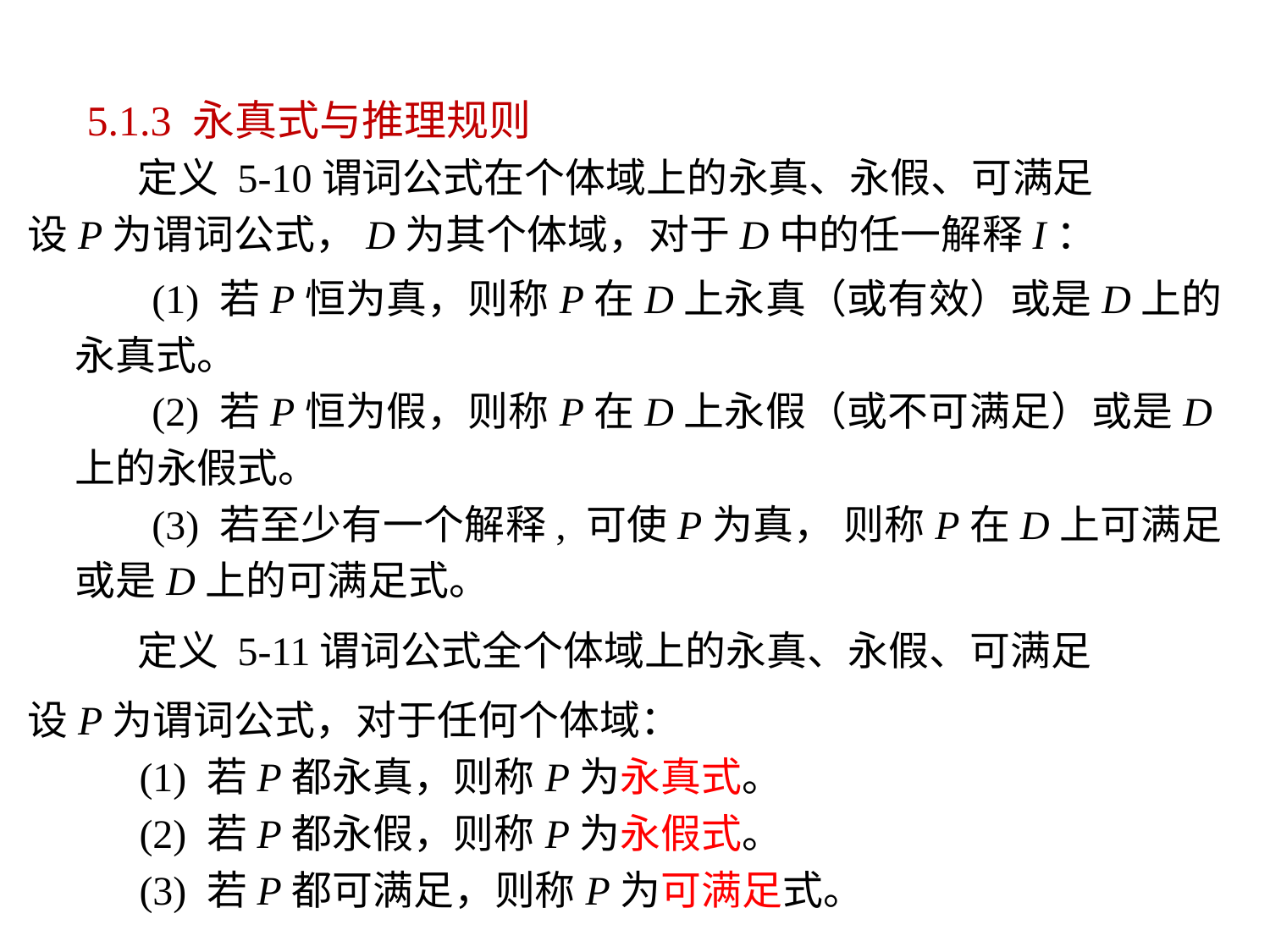

5.1.3 永真式与推理规则
           定义 5-10谓词公式在个体域上的永真、永假、可满足
设P为谓词公式，D为其个体域，对于D中的任一解释I：
            (1) 若P恒为真，则称P在D上永真（或有效）或是D上的永真式。
            (2) 若P恒为假，则称P在D上永假（或不可满足）或是D上的永假式。
            (3) 若至少有一个解释, 可使P为真， 则称P在D上可满足或是D上的可满足式。
           定义 5-11谓词公式全个体域上的永真、永假、可满足
设P为谓词公式，对于任何个体域：
           (1) 若P都永真，则称P为永真式。
           (2) 若P都永假，则称P为永假式。
           (3) 若P都可满足，则称P为可满足式。